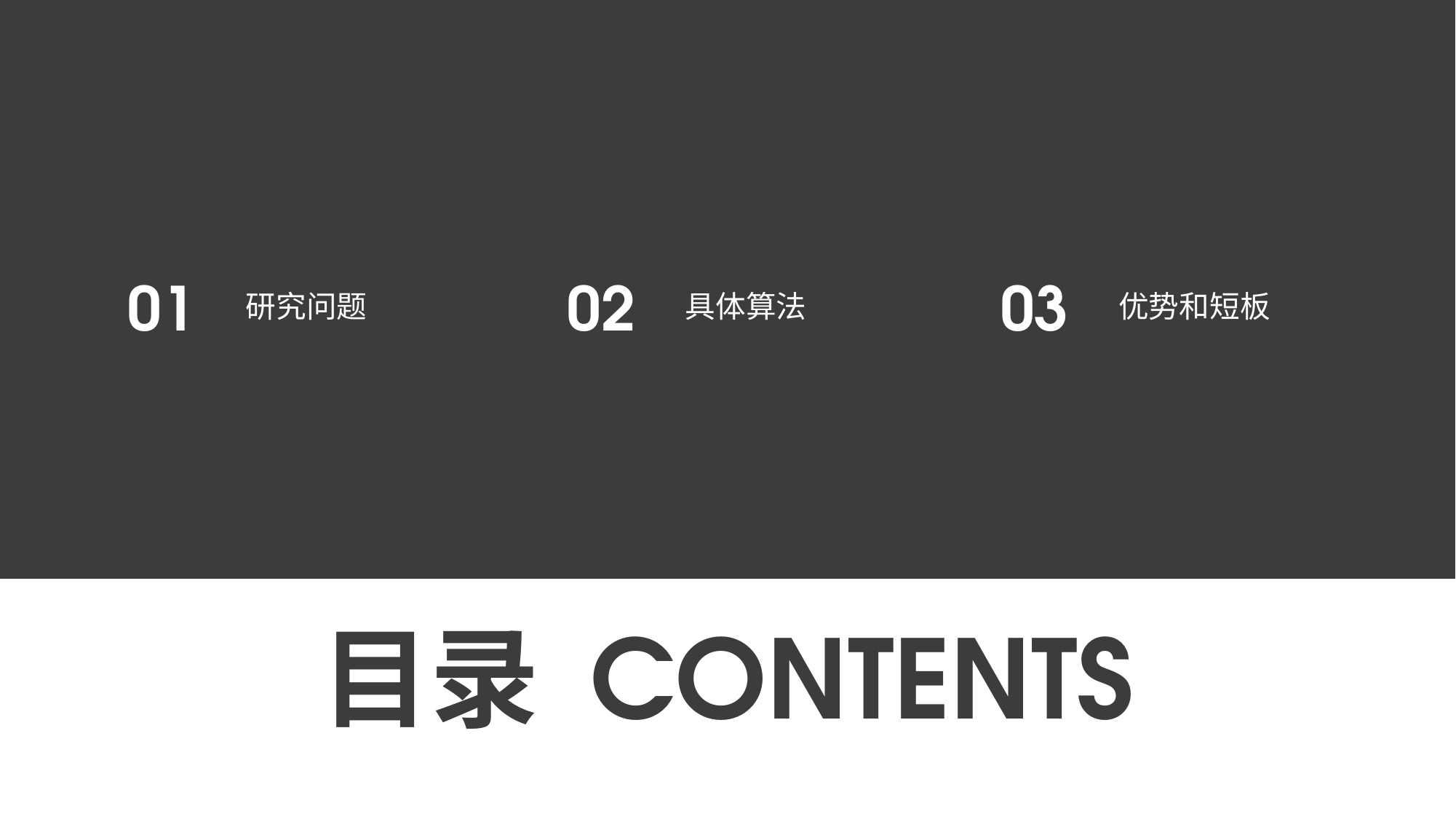

01
02
03
研究问题
具体算法
优势和短板
目录 CONTENTS